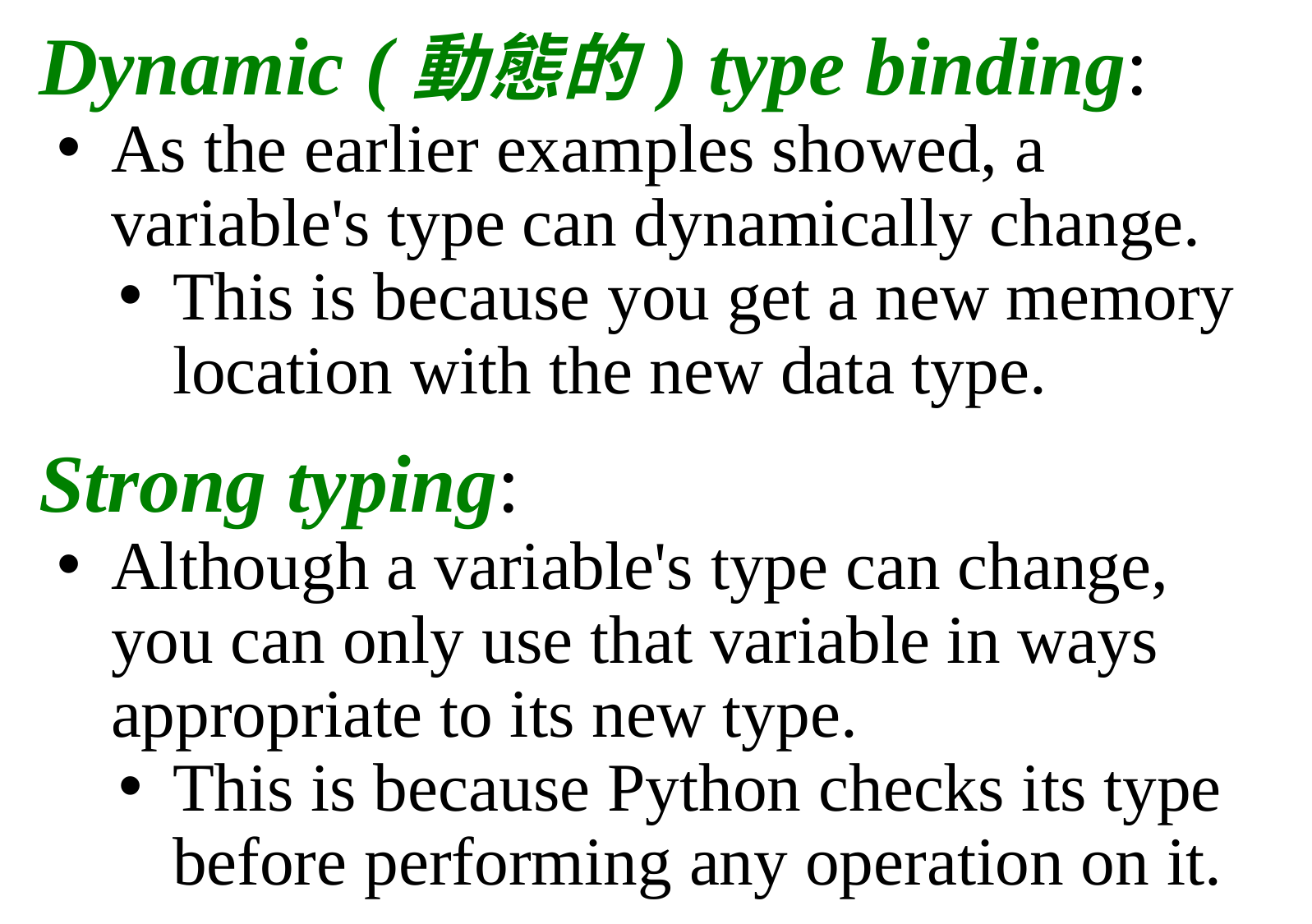

Dynamic (動態的) type binding:
As the earlier examples showed, a variable's type can dynamically change.
This is because you get a new memory location with the new data type.

 Strong typing:
Although a variable's type can change,  you can only use that variable in ways appropriate to its new type.
This is because Python checks its type before performing any operation on it.